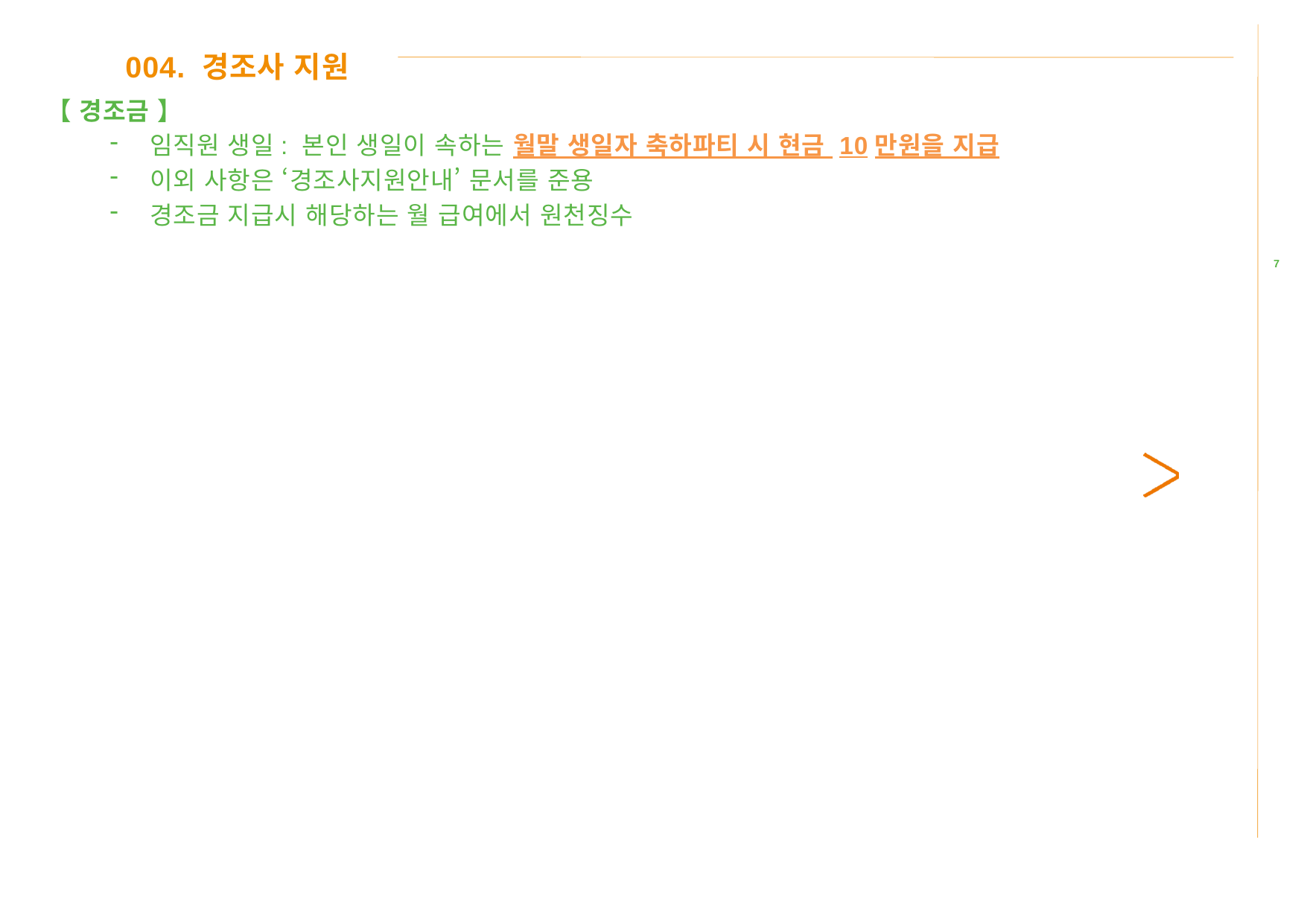

004. 경조사 지원
【 경조금 】
임직원 생일: 본인 생일이 속하는 월말 생일자 축하파티 시 현금 10만원을 지급
이외 사항은 ‘경조사지원안내’ 문서를 준용
경조금 지급시 해당하는 월 급여에서 원천징수

7